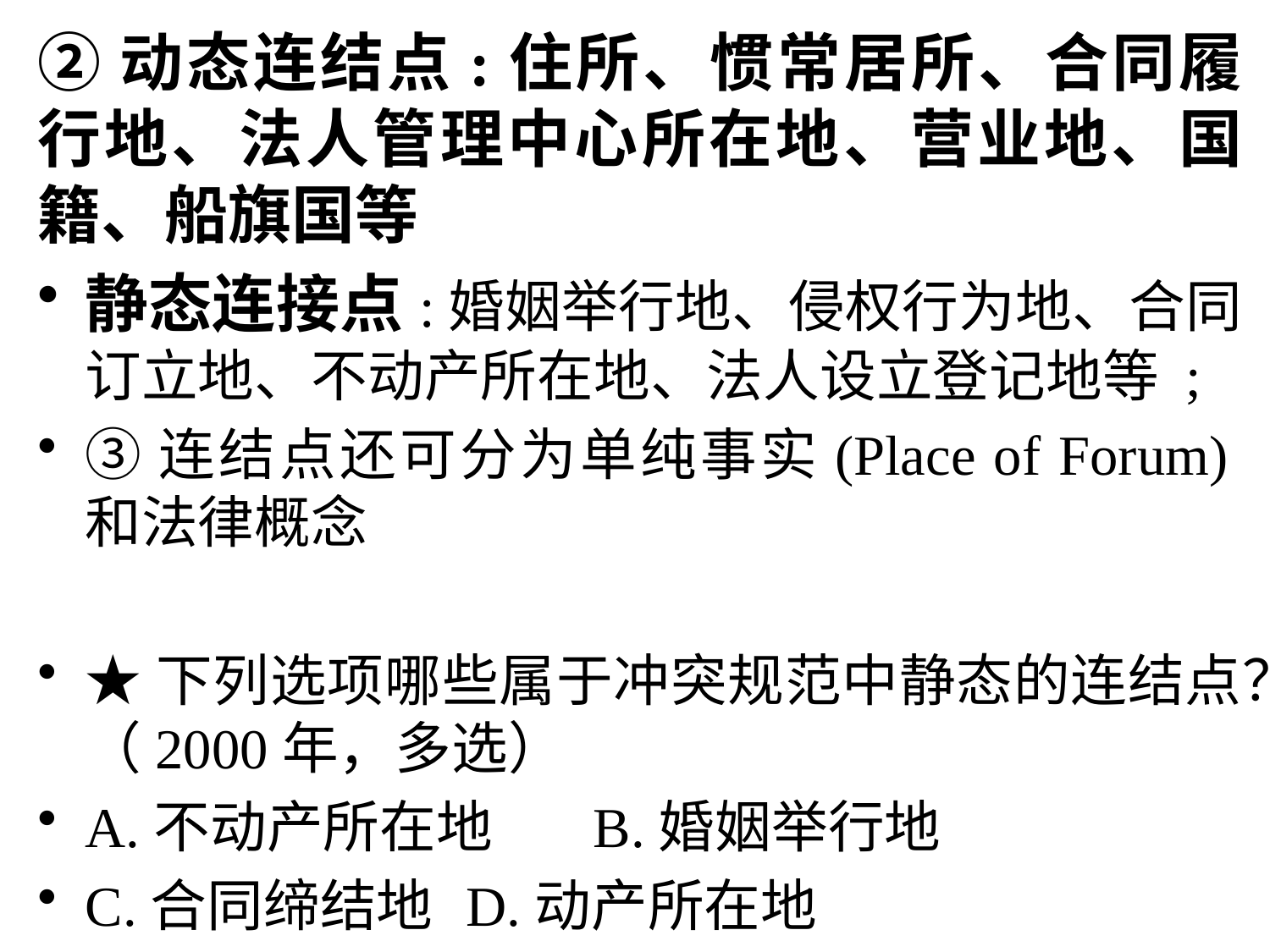

②动态连结点:住所、惯常居所、合同履行地、法人管理中心所在地、营业地、国籍、船旗国等
静态连接点:婚姻举行地、侵权行为地、合同订立地、不动产所在地、法人设立登记地等 ;
③连结点还可分为单纯事实(Place of Forum)和法律概念

★下列选项哪些属于冲突规范中静态的连结点？（2000年，多选）
A.不动产所在地	B.婚姻举行地
C.合同缔结地	D.动产所在地